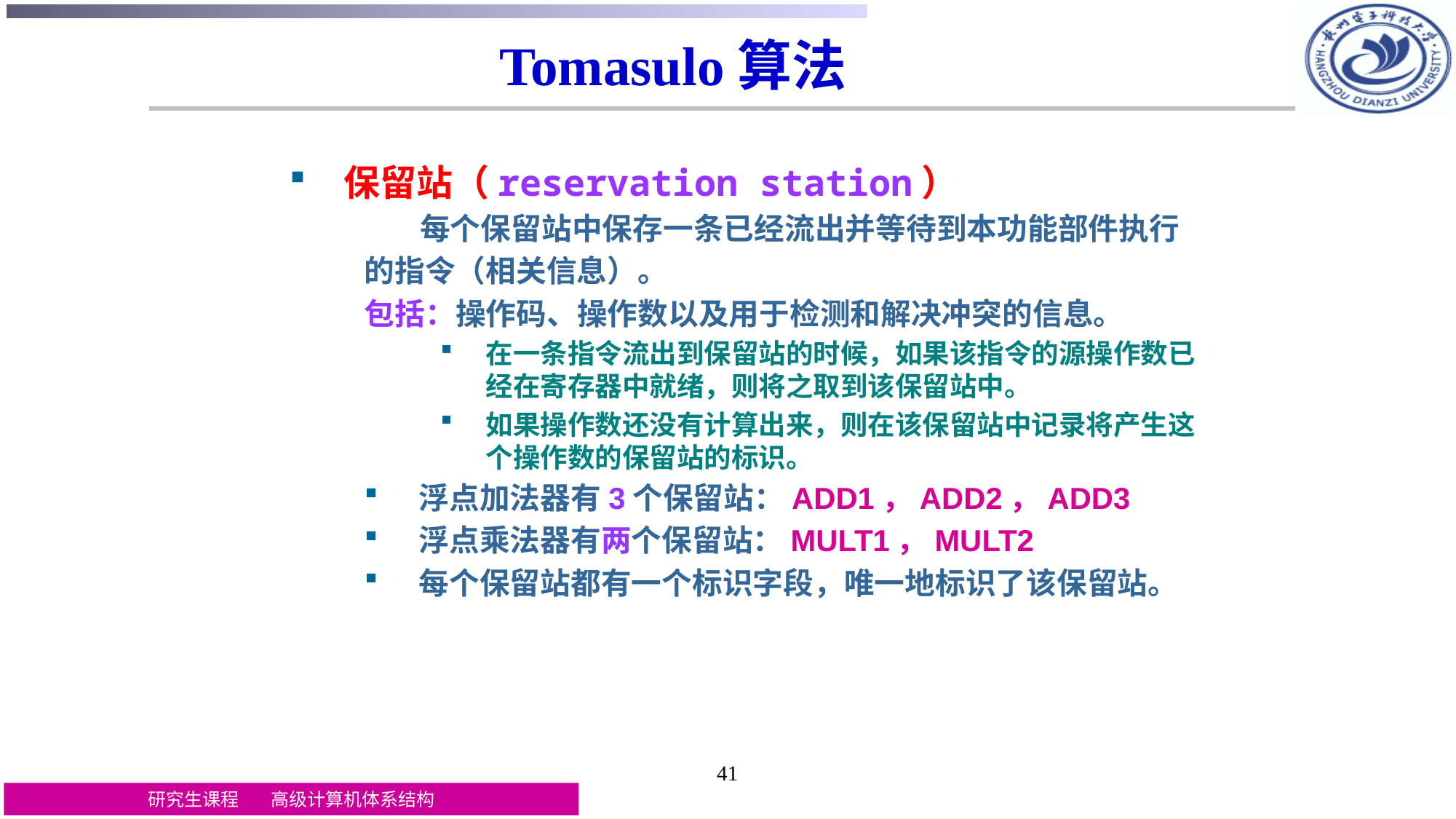

# Tomasulo算法
保留站（reservation station）
       每个保留站中保存一条已经流出并等待到本功能部件执行
的指令（相关信息）。
包括：操作码、操作数以及用于检测和解决冲突的信息。
在一条指令流出到保留站的时候，如果该指令的源操作数已经在寄存器中就绪，则将之取到该保留站中。
如果操作数还没有计算出来，则在该保留站中记录将产生这个操作数的保留站的标识。
浮点加法器有3个保留站：ADD1，ADD2，ADD3
浮点乘法器有两个保留站：MULT1，MULT2
每个保留站都有一个标识字段，唯一地标识了该保留站。
41